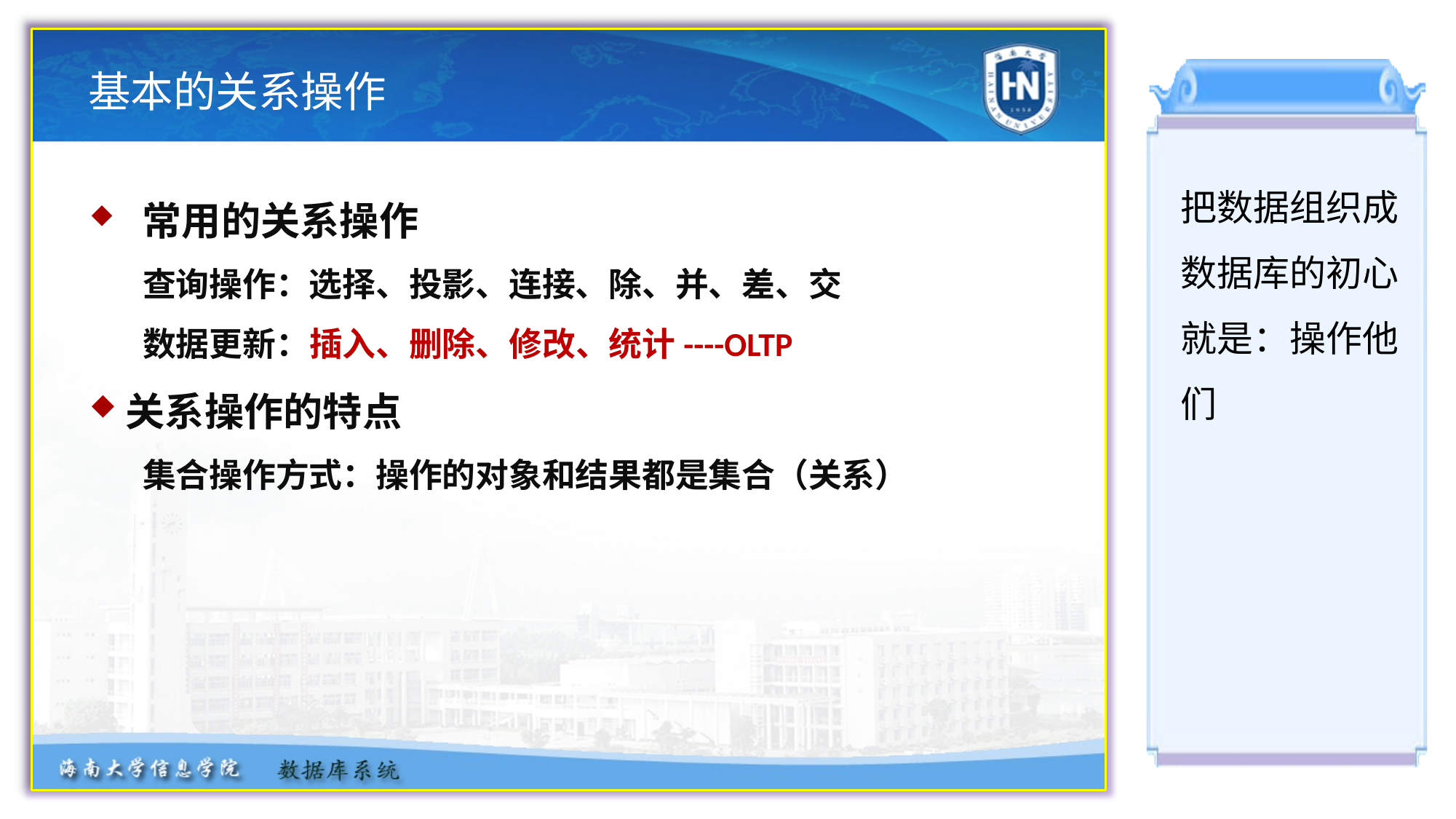

# 基本的关系操作
把数据组织成数据库的初心就是：操作他们
 常用的关系操作
查询操作：选择、投影、连接、除、并、差、交
数据更新：插入、删除、修改、统计----OLTP
关系操作的特点
集合操作方式：操作的对象和结果都是集合（关系）